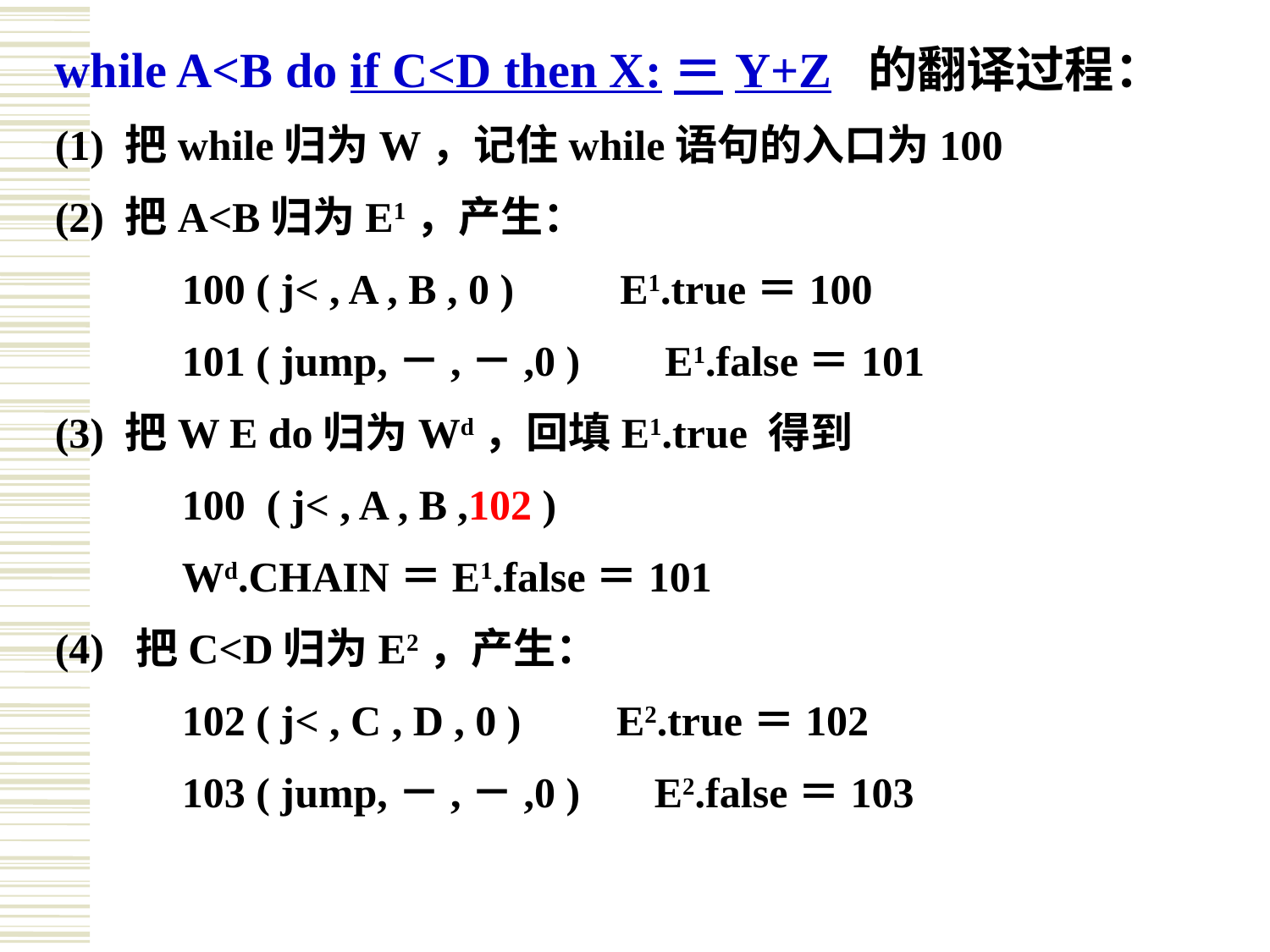

while A<B do if C<D then X:＝Y+Z  的翻译过程：
(1) 把while归为W，记住while语句的入口为100
(2) 把A<B归为E1，产生：
	100 ( j< , A , B , 0 )          E1.true＝100
	101 ( jump,－,－,0 )        E1.false＝101
(3) 把W E do归为Wd，回填E1.true 得到
	100  ( j< , A , B ,102 )
	Wd.CHAIN＝E1.false＝101
(4)  把C<D归为E2，产生：
	102 ( j< , C , D , 0 )         E2.true＝102
	103 ( jump,－,－,0 )       E2.false＝103